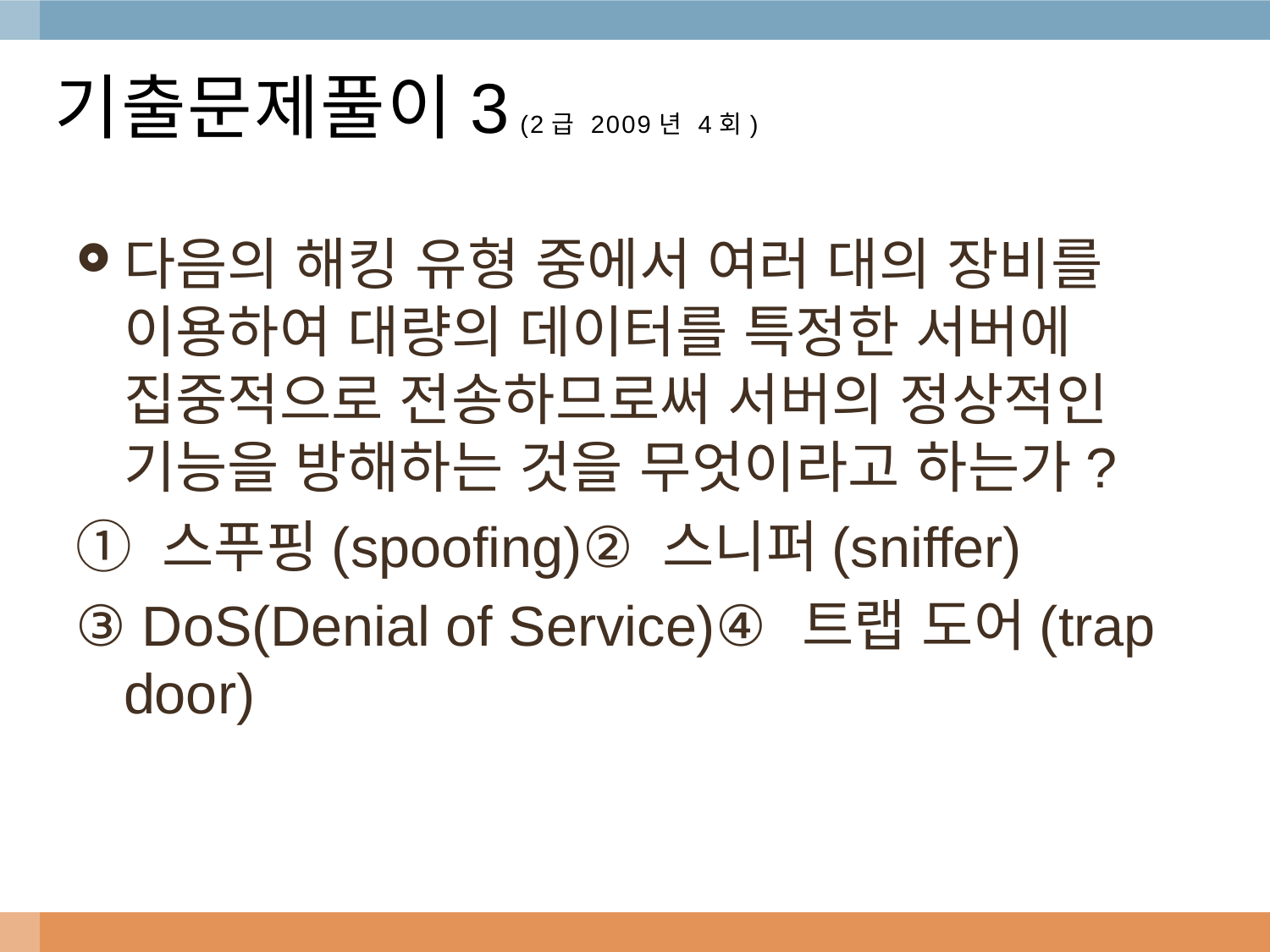

# 기출문제풀이3 (2급 2009년 4회)
다음의 해킹 유형 중에서 여러 대의 장비를 이용하여 대량의 데이터를 특정한 서버에 집중적으로 전송하므로써 서버의 정상적인 기능을 방해하는 것을 무엇이라고 하는가?
① 스푸핑(spoofing)② 스니퍼(sniffer)
③ DoS(Denial of Service)④ 트랩 도어(trap door)